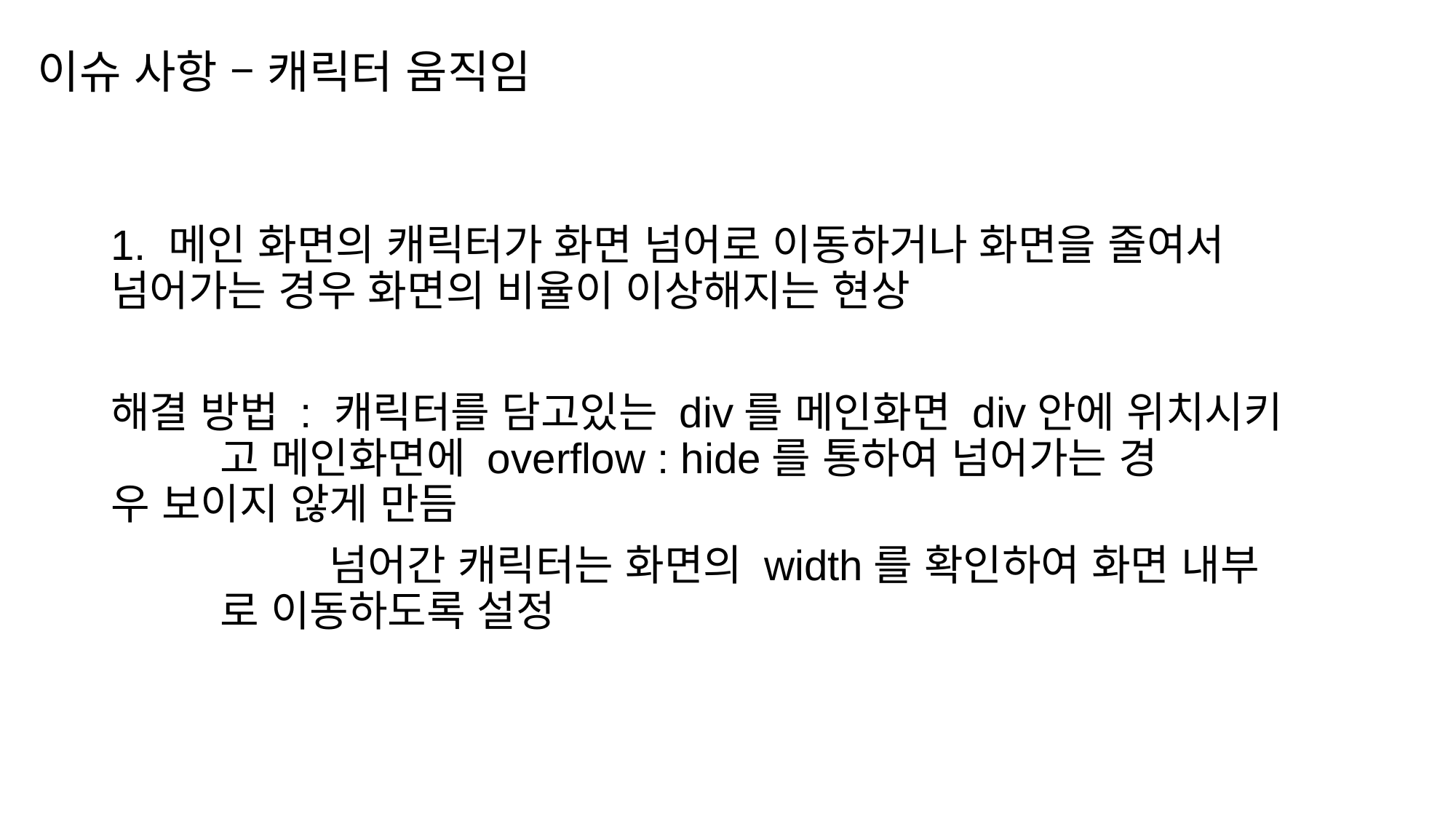

이슈 사항 – 캐릭터 움직임
1. 메인 화면의 캐릭터가 화면 넘어로 이동하거나 화면을 줄여서 넘어가는 경우 화면의 비율이 이상해지는 현상

해결 방법 : 캐릭터를 담고있는 div를 메인화면 div안에 위치시키		고 메인화면에 overflow : hide를 통하여 넘어가는 경		우 보이지 않게 만듬
		넘어간 캐릭터는 화면의 width를 확인하여 화면 내부		로 이동하도록 설정